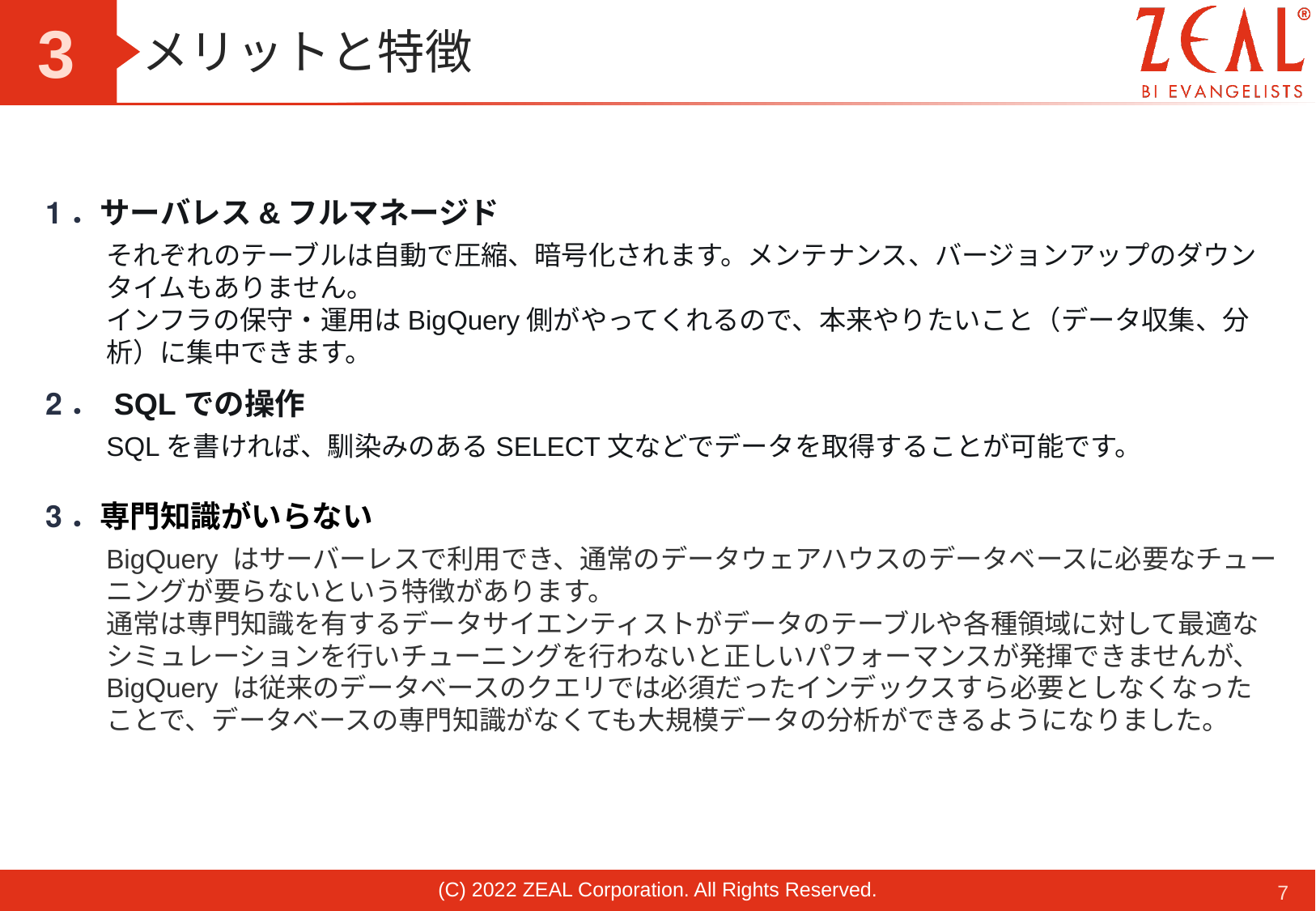

3
# メリットと特徴
1．サーバレス&フルマネージド
それぞれのテーブルは自動で圧縮、暗号化されます。メンテナンス、バージョンアップのダウンタイムもありません。
インフラの保守・運用はBigQuery側がやってくれるので、本来やりたいこと（データ収集、分析）に集中できます。
2． SQLでの操作
SQLを書ければ、馴染みのあるSELECT文などでデータを取得することが可能です。
3．専門知識がいらない
BigQuery はサーバーレスで利用でき、通常のデータウェアハウスのデータベースに必要なチューニングが要らないという特徴があります。
通常は専門知識を有するデータサイエンティストがデータのテーブルや各種領域に対して最適なシミュレーションを行いチューニングを行わないと正しいパフォーマンスが発揮できませんが、BigQuery は従来のデータベースのクエリでは必須だったインデックスすら必要としなくなったことで、データベースの専門知識がなくても大規模データの分析ができるようになりました。